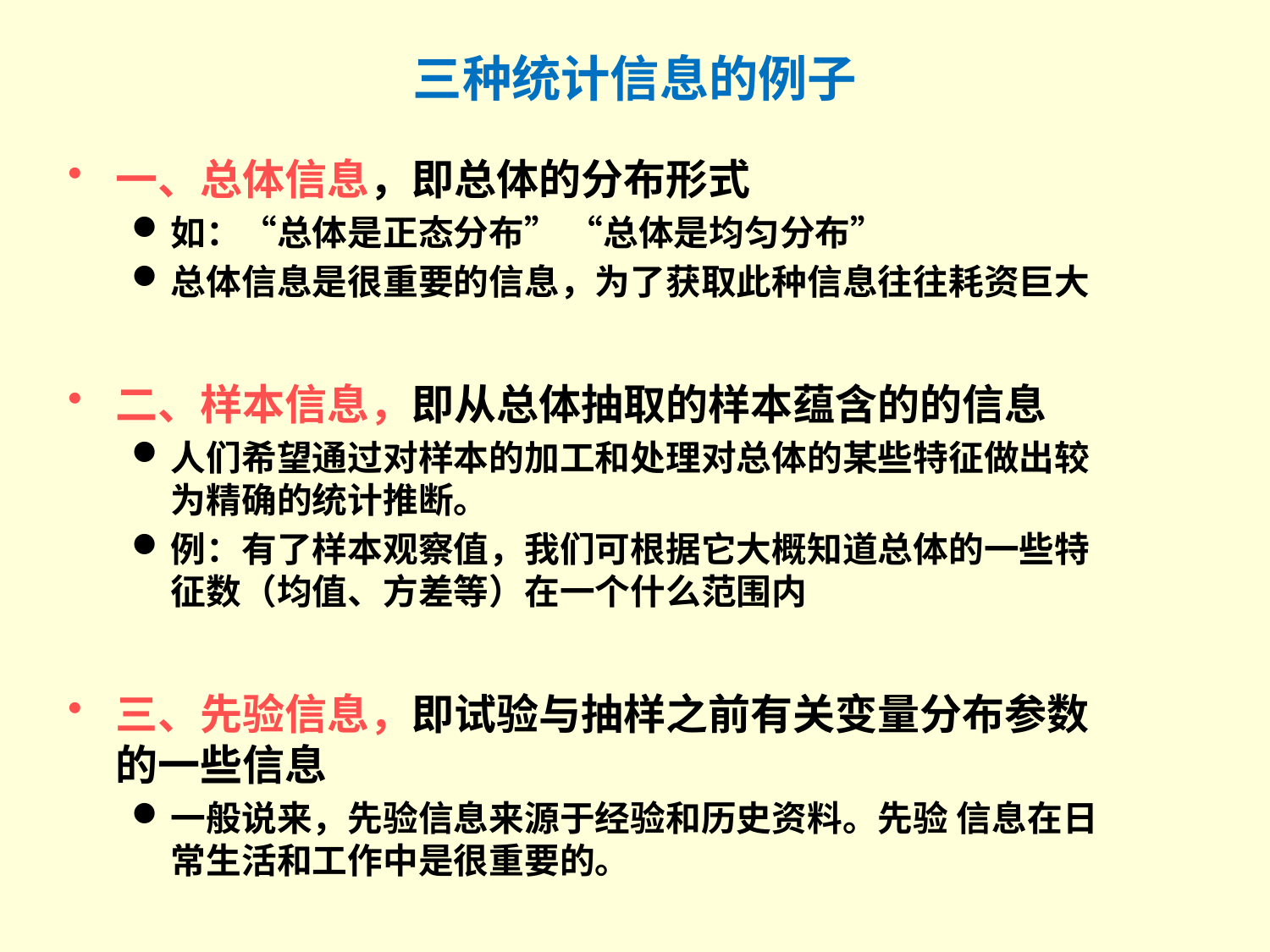

# 三种统计信息的例子
一、总体信息，即总体的分布形式
如：“总体是正态分布” “总体是均匀分布”
总体信息是很重要的信息，为了获取此种信息往往耗资巨大

二、样本信息，即从总体抽取的样本蕴含的的信息
人们希望通过对样本的加工和处理对总体的某些特征做出较为精确的统计推断。
例：有了样本观察值，我们可根据它大概知道总体的一些特征数（均值、方差等）在一个什么范围内

三、先验信息，即试验与抽样之前有关变量分布参数的一些信息
一般说来，先验信息来源于经验和历史资料。先验 信息在日常生活和工作中是很重要的。